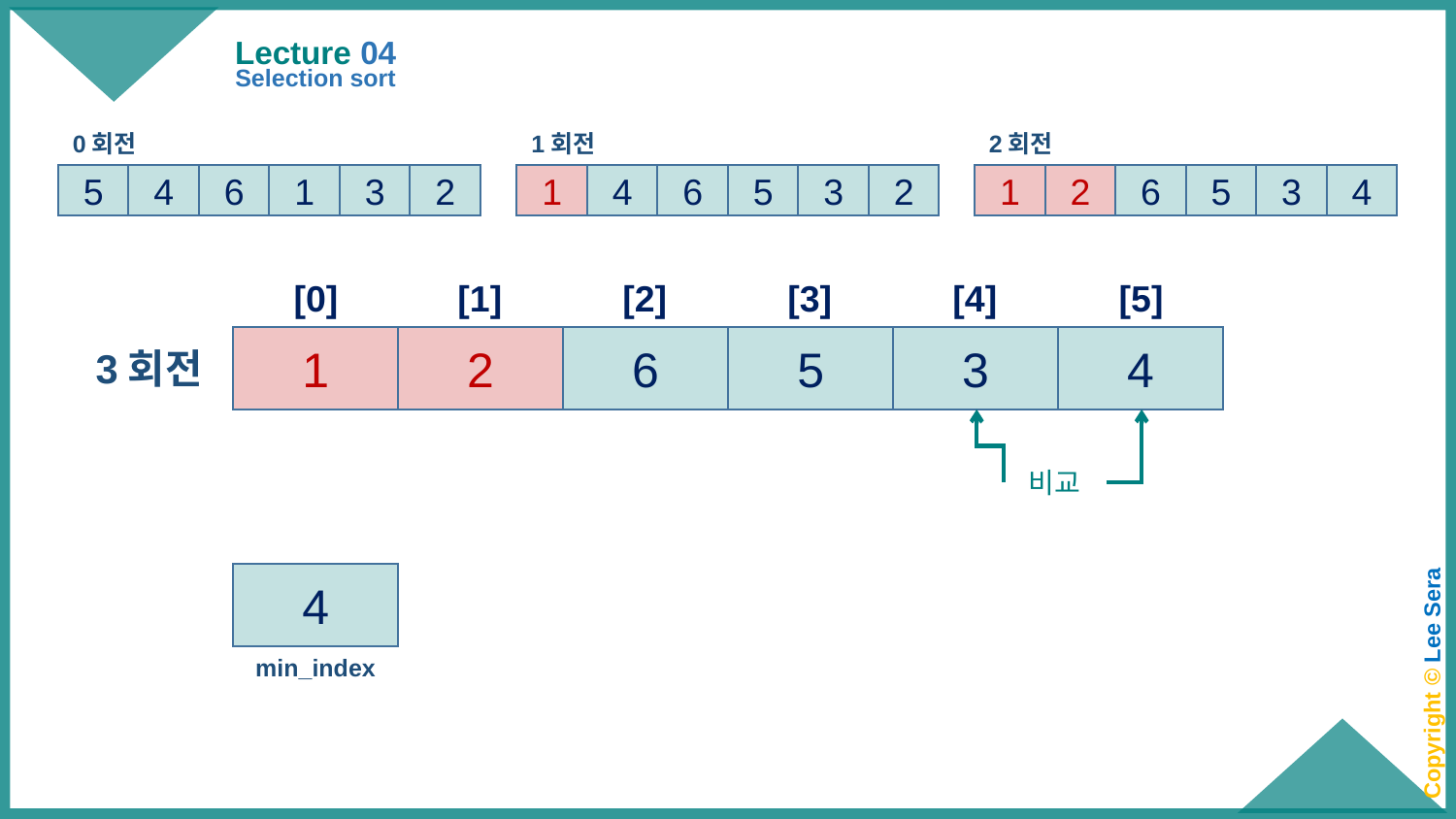

# Lecture 04
Selection sort
0회전
5
4
6
1
3
2
1회전
1
4
6
5
3
2
2회전
1
2
6
5
3
4
[0]
[1]
[2]
[3]
[4]
[5]
1
2
6
5
3
4
3회전

비교
4
min_index
Copyright © Lee Sera